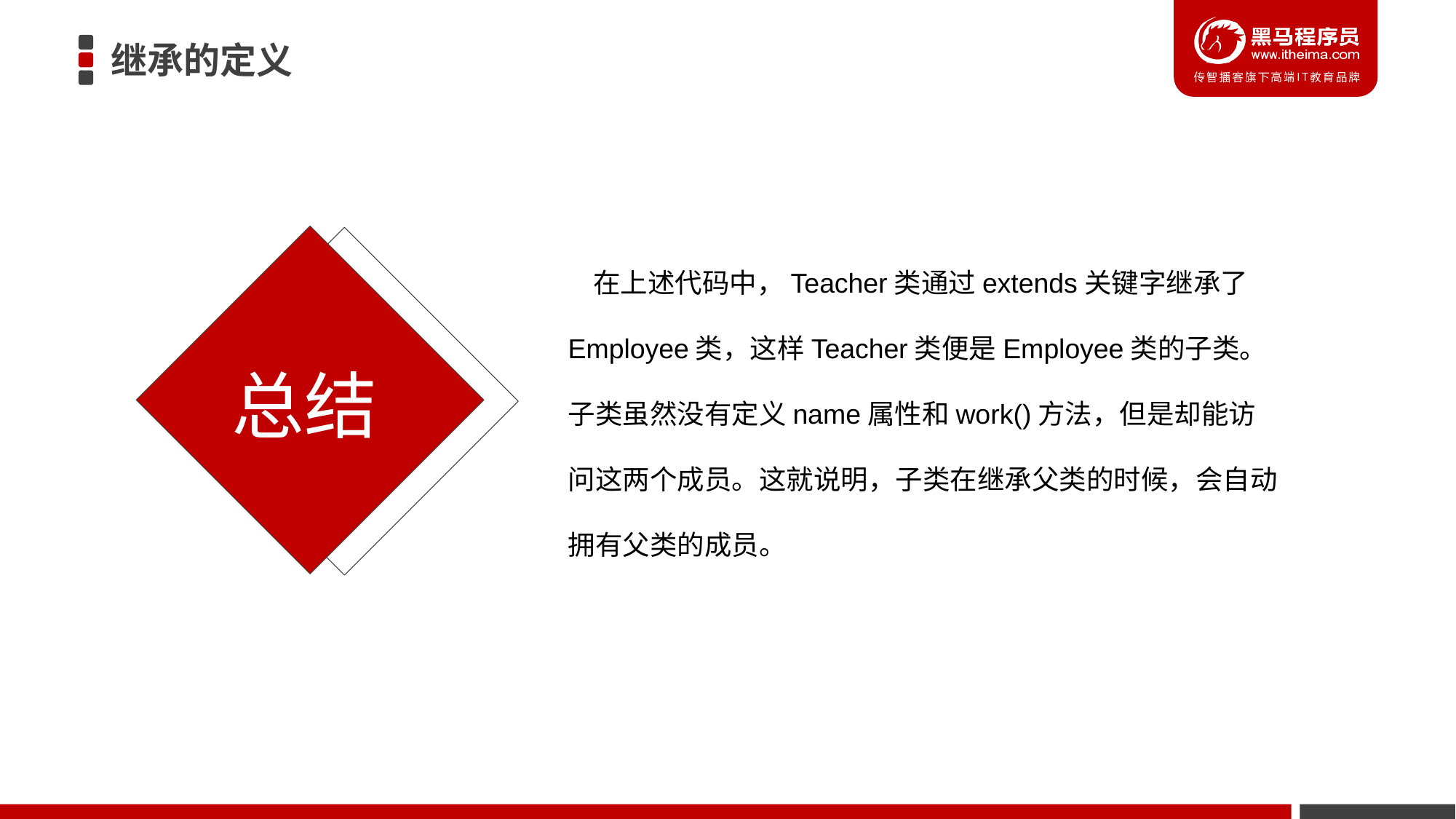

# 继承的定义
   在上述代码中，Teacher类通过extends关键字继承了Employee类，这样Teacher类便是Employee类的子类。子类虽然没有定义name属性和work()方法，但是却能访问这两个成员。这就说明，子类在继承父类的时候，会自动拥有父类的成员。